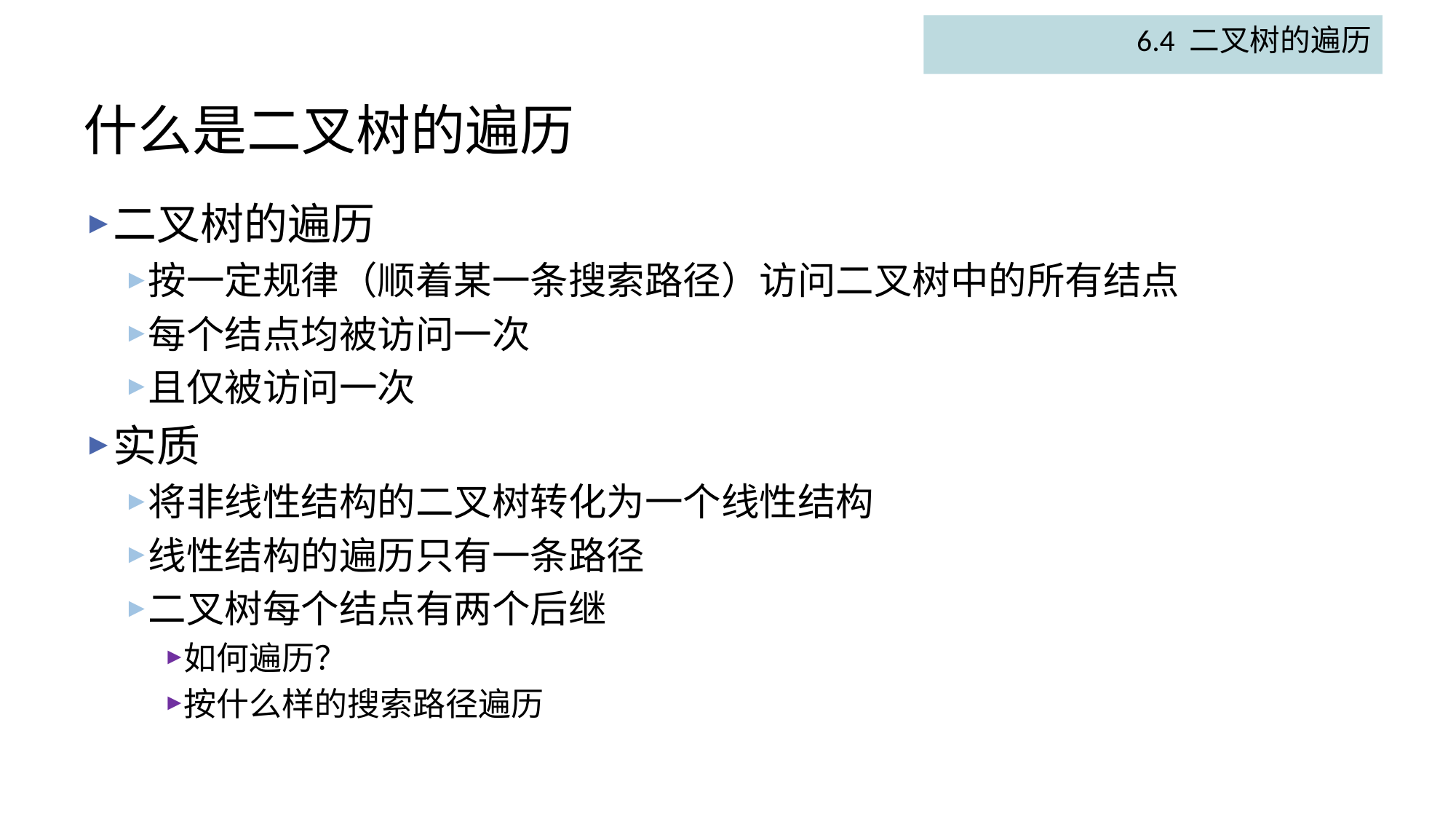

6.4 二叉树的遍历
# 什么是二叉树的遍历
二叉树的遍历
按一定规律（顺着某一条搜索路径）访问二叉树中的所有结点
每个结点均被访问一次
且仅被访问一次
实质
将非线性结构的二叉树转化为一个线性结构
线性结构的遍历只有一条路径
二叉树每个结点有两个后继
如何遍历？
按什么样的搜索路径遍历